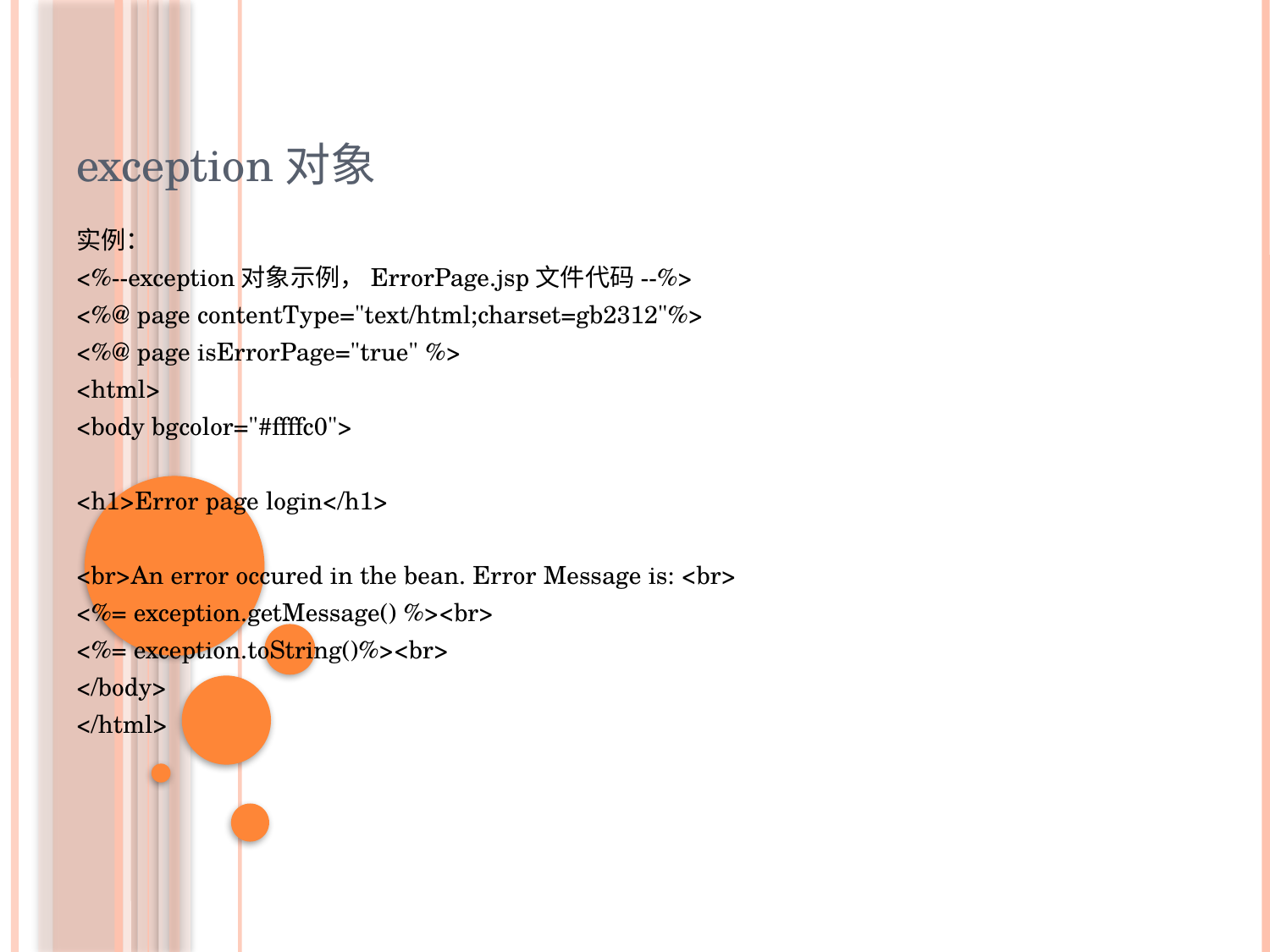

exception对象
实例：
<%--exception对象示例，ErrorPage.jsp文件代码--%>
<%@ page contentType="text/html;charset=gb2312"%>
<%@ page isErrorPage="true" %>
<html>
<body bgcolor="#ffffc0">

<h1>Error page login</h1>

<br>An error occured in the bean. Error Message is: <br>
<%= exception.getMessage() %><br>
<%= exception.toString()%><br>
</body>
</html>